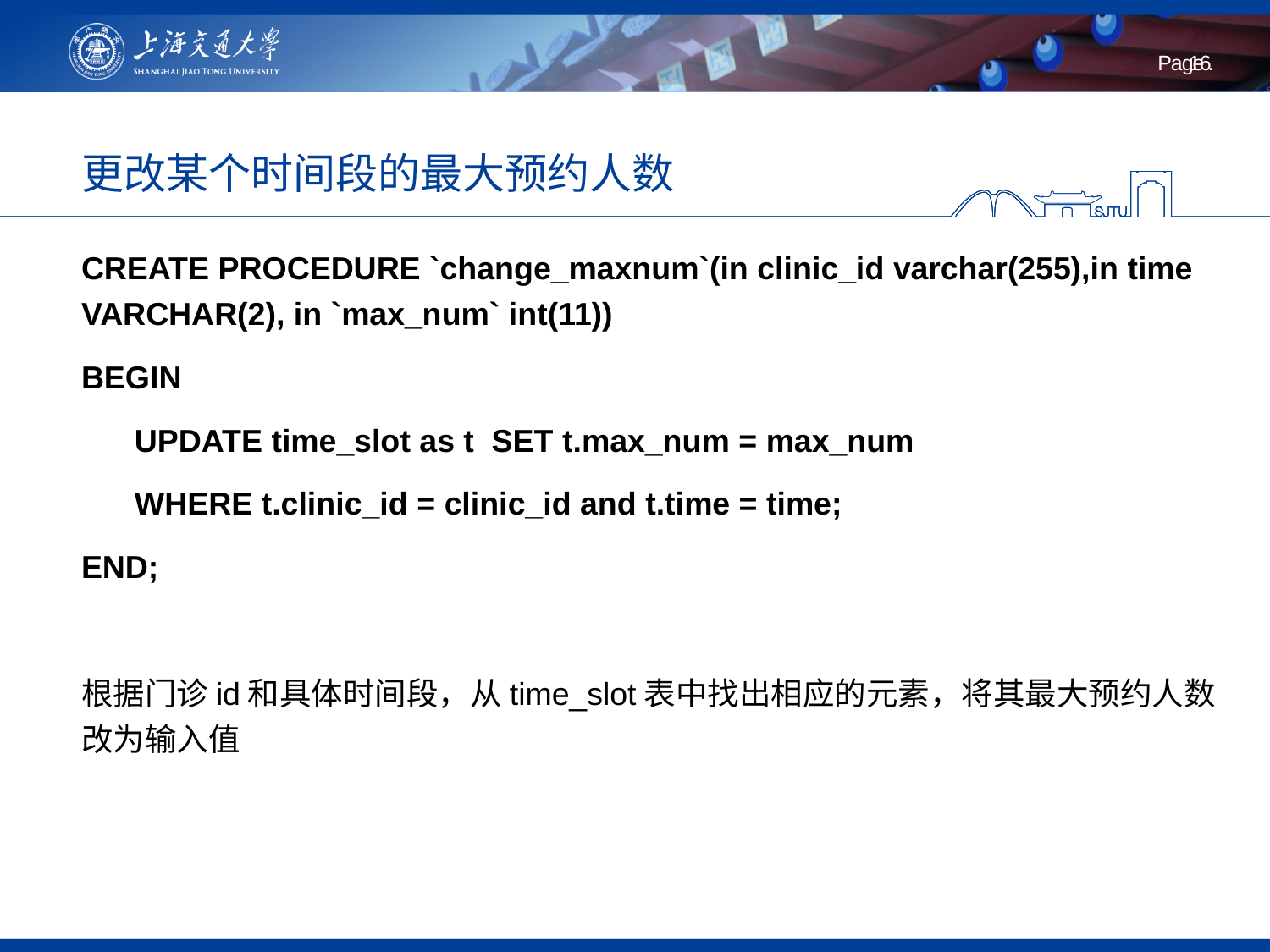

# 更改某个时间段的最大预约人数
CREATE PROCEDURE `change_maxnum`(in clinic_id varchar(255),in time VARCHAR(2), in `max_num` int(11))
BEGIN
      UPDATE time_slot as t  SET t.max_num = max_num
      WHERE t.clinic_id = clinic_id and t.time = time;
END;

根据门诊id和具体时间段，从time_slot表中找出相应的元素，将其最大预约人数改为输入值